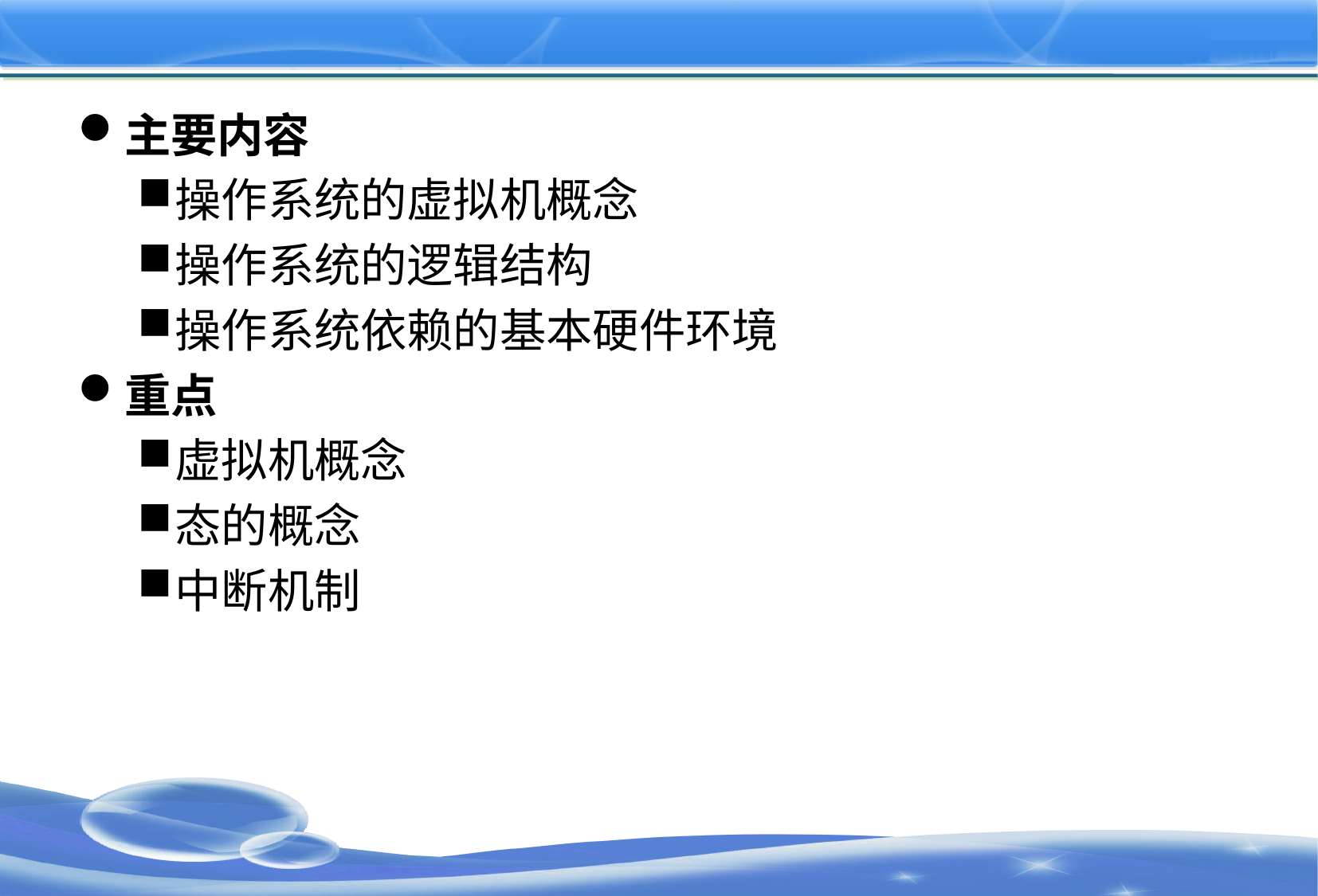

#
主要内容
操作系统的虚拟机概念
操作系统的逻辑结构
操作系统依赖的基本硬件环境
重点
虚拟机概念
态的概念
中断机制